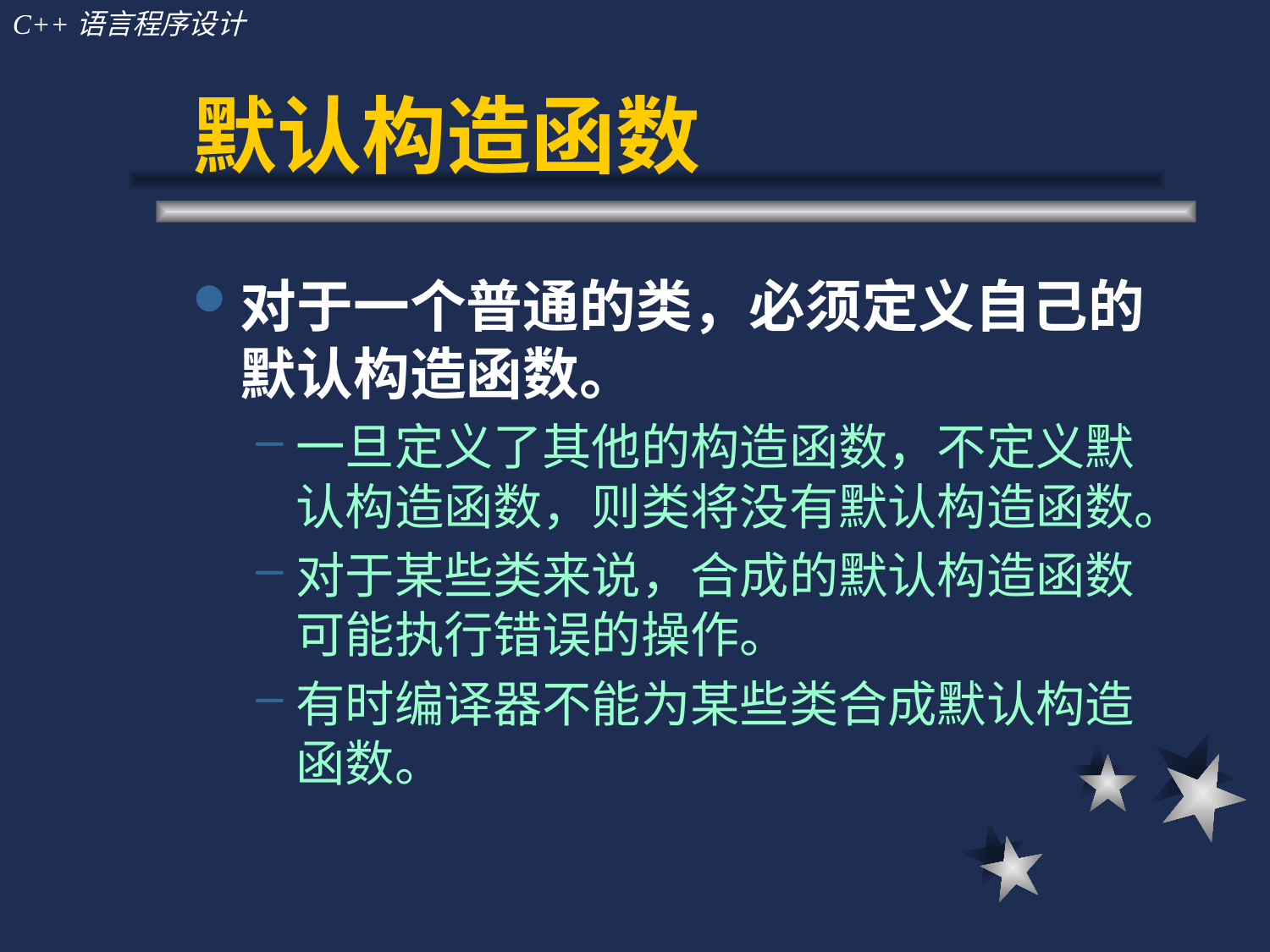

# 默认构造函数
对于一个普通的类，必须定义自己的默认构造函数。
一旦定义了其他的构造函数，不定义默认构造函数，则类将没有默认构造函数。
对于某些类来说，合成的默认构造函数可能执行错误的操作。
有时编译器不能为某些类合成默认构造函数。